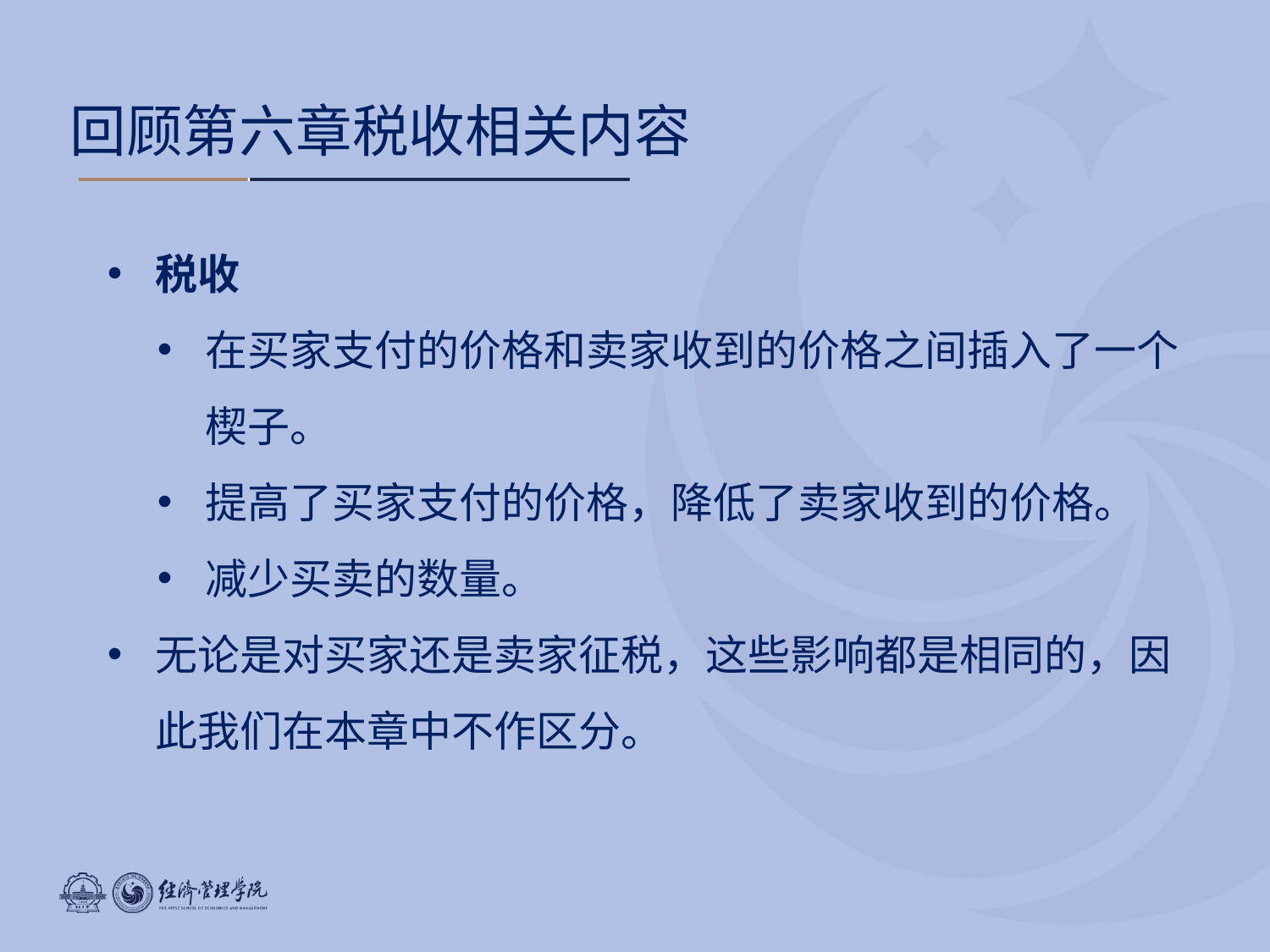

回顾第六章税收相关内容
税收
在买家支付的价格和卖家收到的价格之间插入了一个楔子。
提高了买家支付的价格，降低了卖家收到的价格。
减少买卖的数量。
无论是对买家还是卖家征税，这些影响都是相同的，因此我们在本章中不作区分。